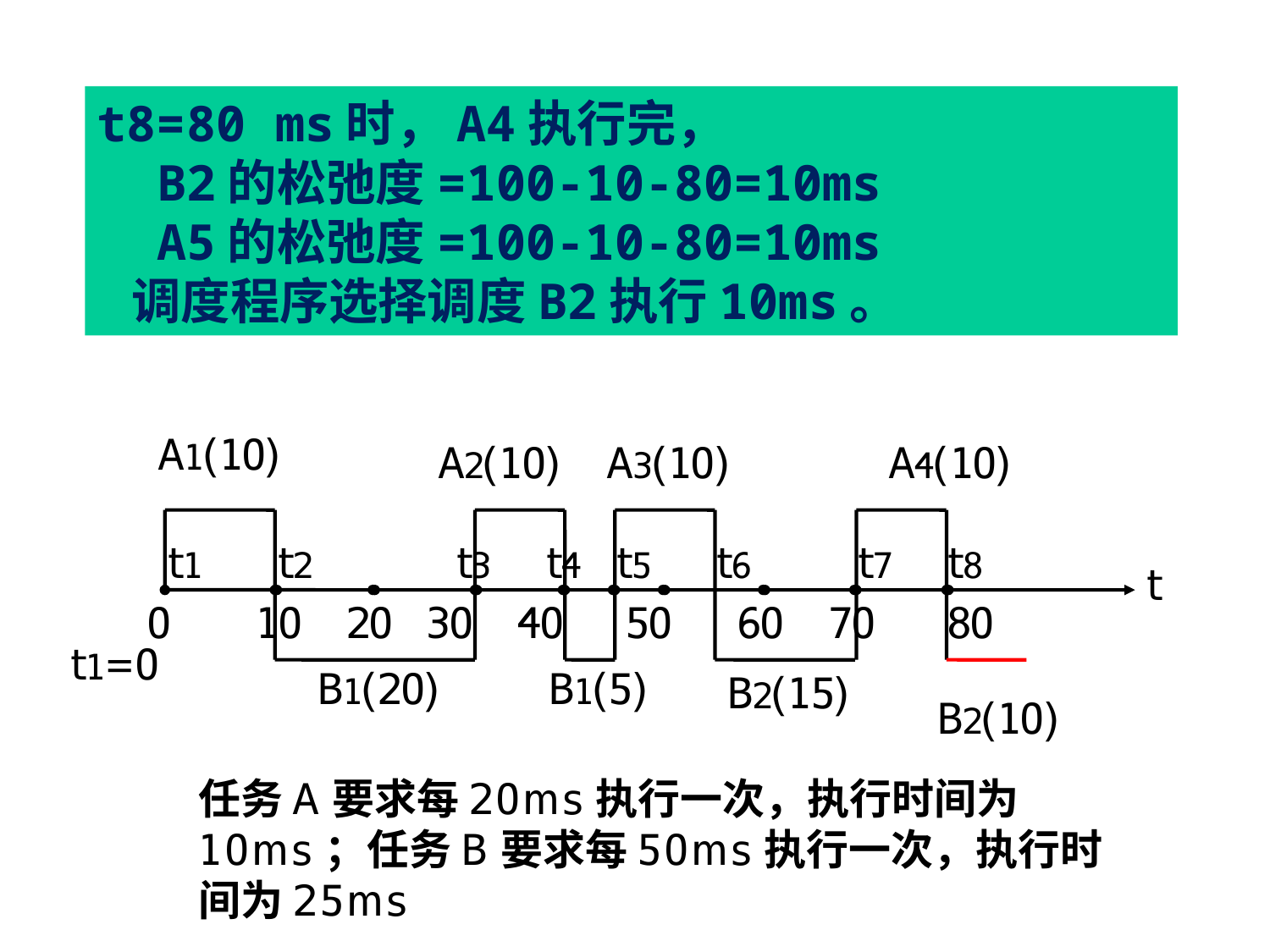

t8=80 ms时，A4执行完，
  B2的松弛度=100-10-80=10ms
  A5的松弛度=100-10-80=10ms
  调度程序选择调度B2执行10ms。
A1(10)
A2(10)
A3(10)
A4(10)

t1
t2
t3
t4
t5
t6
t7
t8
t
0

10

20

30

40

50

60

70

80

t1=0
B1(20)
B1(5)

B2(15)

B2(10)
任务A要求每20ms执行一次，执行时间为10ms；任务B要求每50ms执行一次，执行时间为25ms